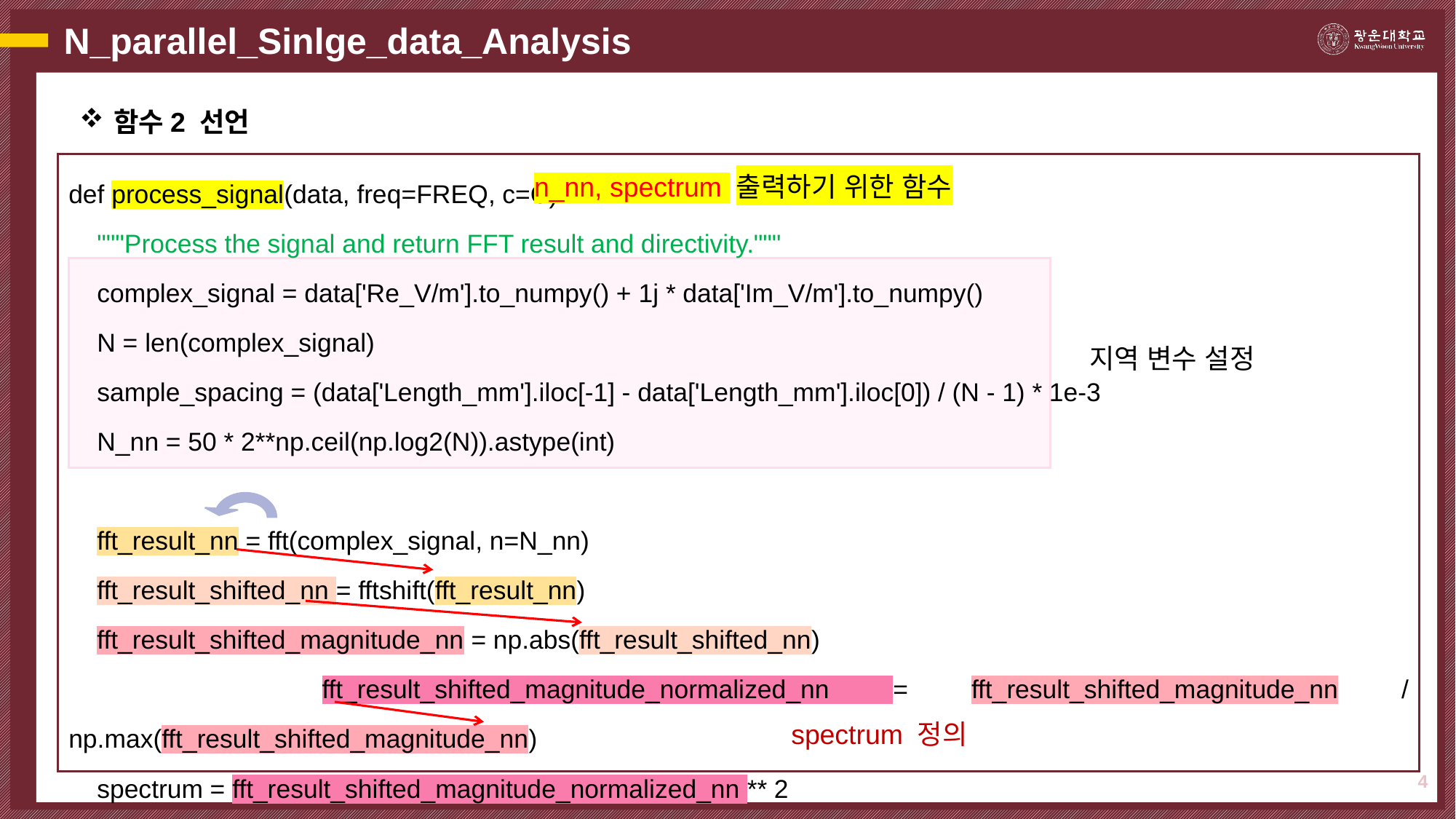

# N_parallel_Sinlge_data_Analysis
함수2 선언

def process_signal(data, freq=FREQ, c=C):
    """Process the signal and return FFT result and directivity."""
    complex_signal = data['Re_V/m'].to_numpy() + 1j * data['Im_V/m'].to_numpy()
    N = len(complex_signal)
    sample_spacing = (data['Length_mm'].iloc[-1] - data['Length_mm'].iloc[0]) / (N - 1) * 1e-3
    N_nn = 50 * 2**np.ceil(np.log2(N)).astype(int)

    fft_result_nn = fft(complex_signal, n=N_nn)
    fft_result_shifted_nn = fftshift(fft_result_nn)
    fft_result_shifted_magnitude_nn = np.abs(fft_result_shifted_nn)
    fft_result_shifted_magnitude_normalized_nn = fft_result_shifted_magnitude_nn / np.max(fft_result_shifted_magnitude_nn)
    spectrum = fft_result_shifted_magnitude_normalized_nn ** 2
n_nn, spectrum 출력하기 위한 함수

지역 변수 설정

spectrum 정의
4